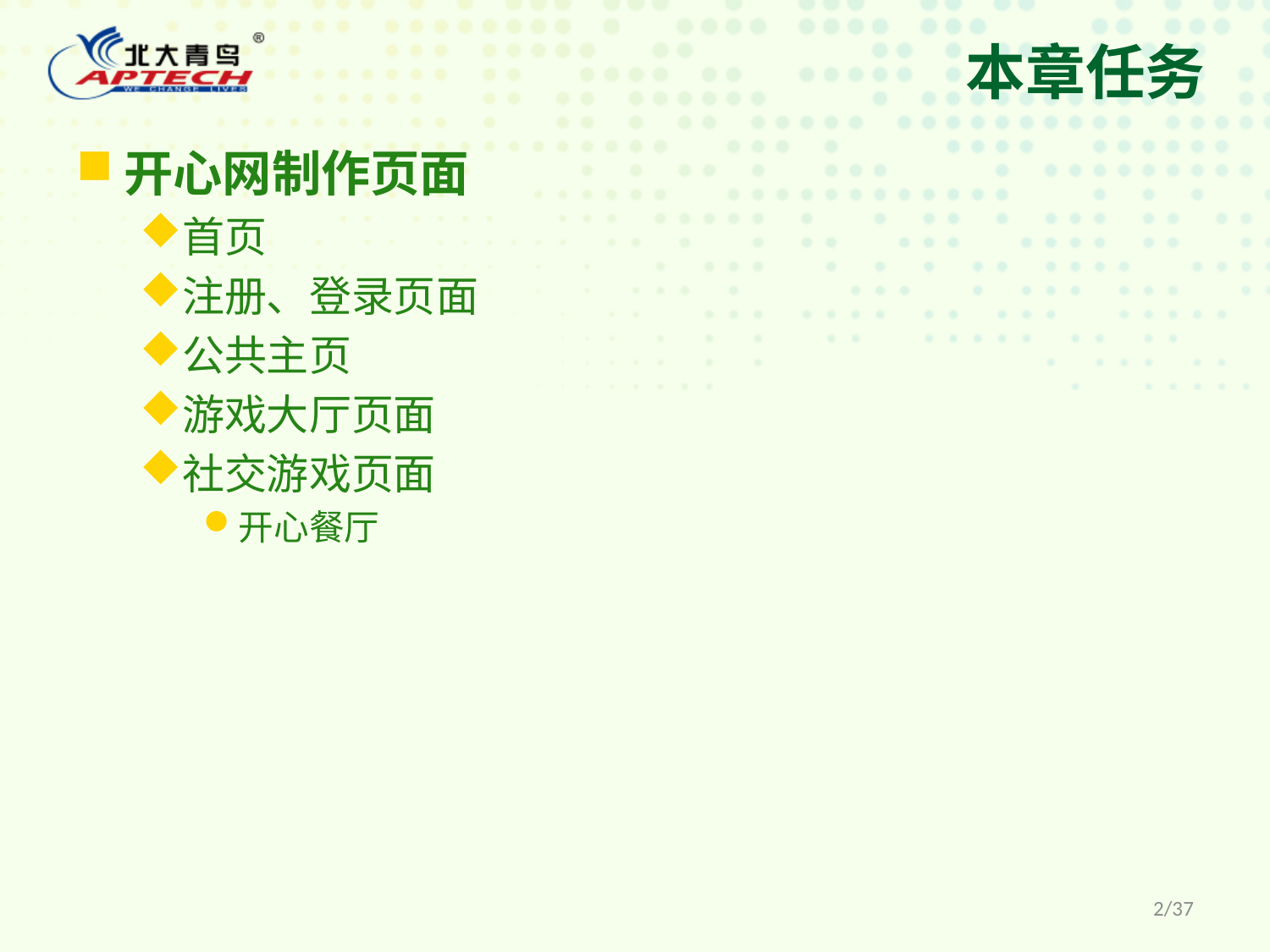

# 本章任务
开心网制作页面
首页
注册、登录页面
公共主页
游戏大厅页面
社交游戏页面
开心餐厅
2/37